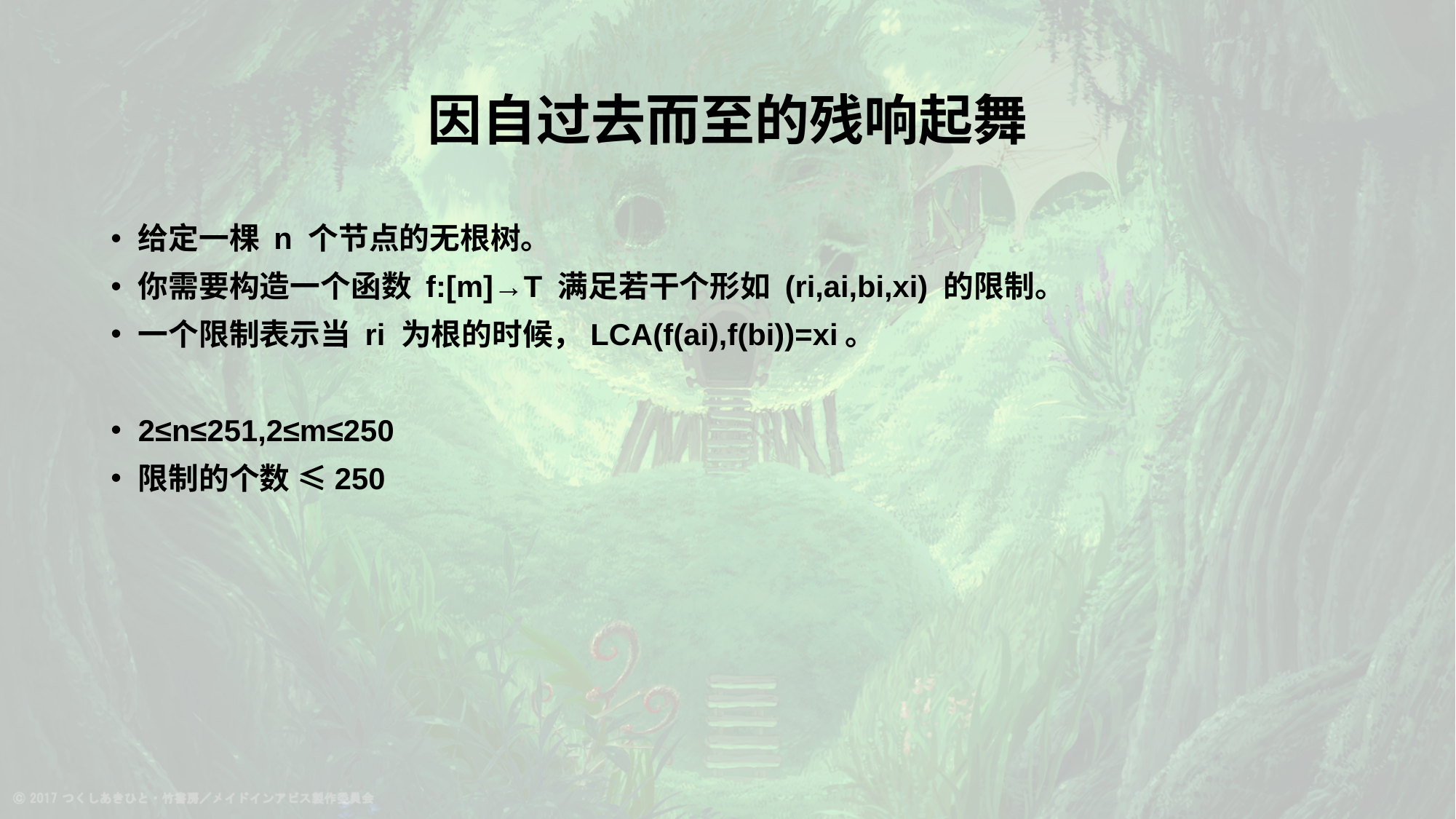

# 因自过去而至的残响起舞
给定一棵 n 个节点的无根树。
你需要构造一个函数 f:[m]→T 满足若干个形如 (ri,ai,bi,xi) 的限制。
一个限制表示当 ri 为根的时候，LCA(f(ai),f(bi))=xi。

2≤n≤251,2≤m≤250
限制的个数 ≤250